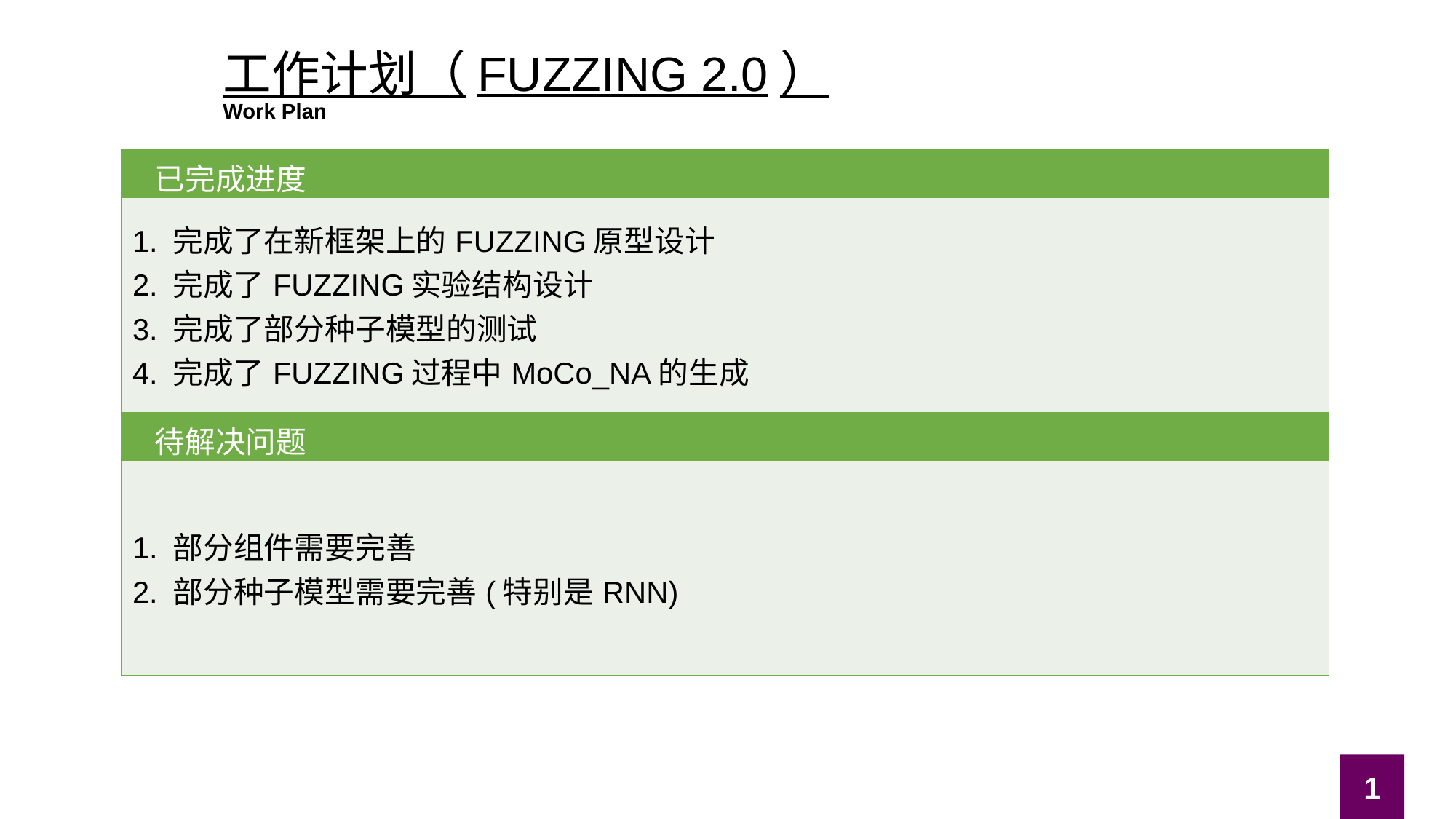

工作计划（FUZZING 2.0）
Work Plan
| 已完成进度 |
| --- |
| 1. 完成了在新框架上的FUZZING原型设计 2. 完成了FUZZING实验结构设计 3. 完成了部分种子模型的测试 4. 完成了FUZZING过程中MoCo\_NA的生成 |
| 待解决问题 |
| --- |
| 1. 部分组件需要完善 2. 部分种子模型需要完善(特别是RNN) |
1